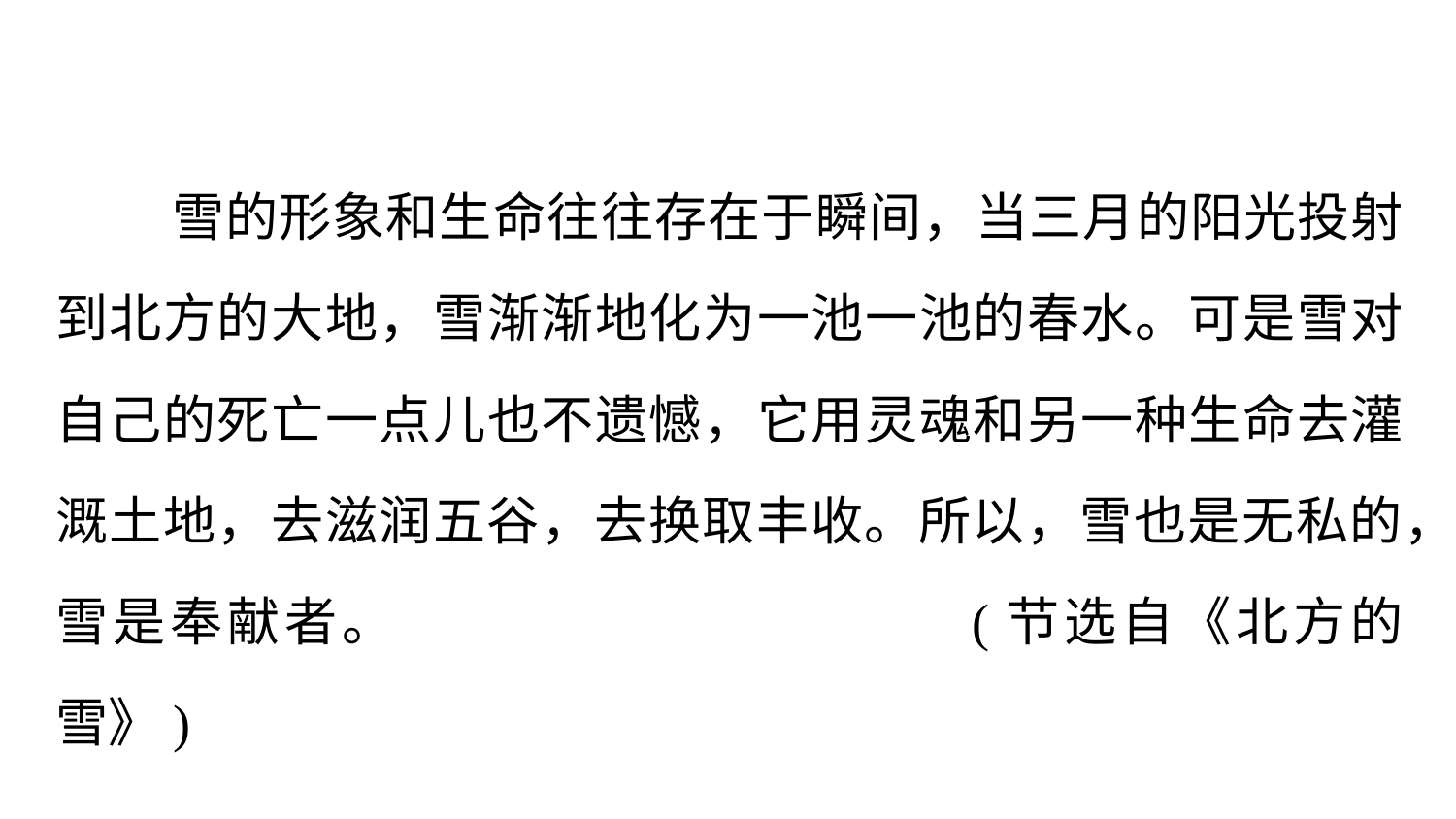

雪的形象和生命往往存在于瞬间，当三月的阳光投射到北方的大地，雪渐渐地化为一池一池的春水。可是雪对自己的死亡一点儿也不遗憾，它用灵魂和另一种生命去灌溉土地，去滋润五谷，去换取丰收。所以，雪也是无私的，雪是奉献者。			        (节选自《北方的雪》)